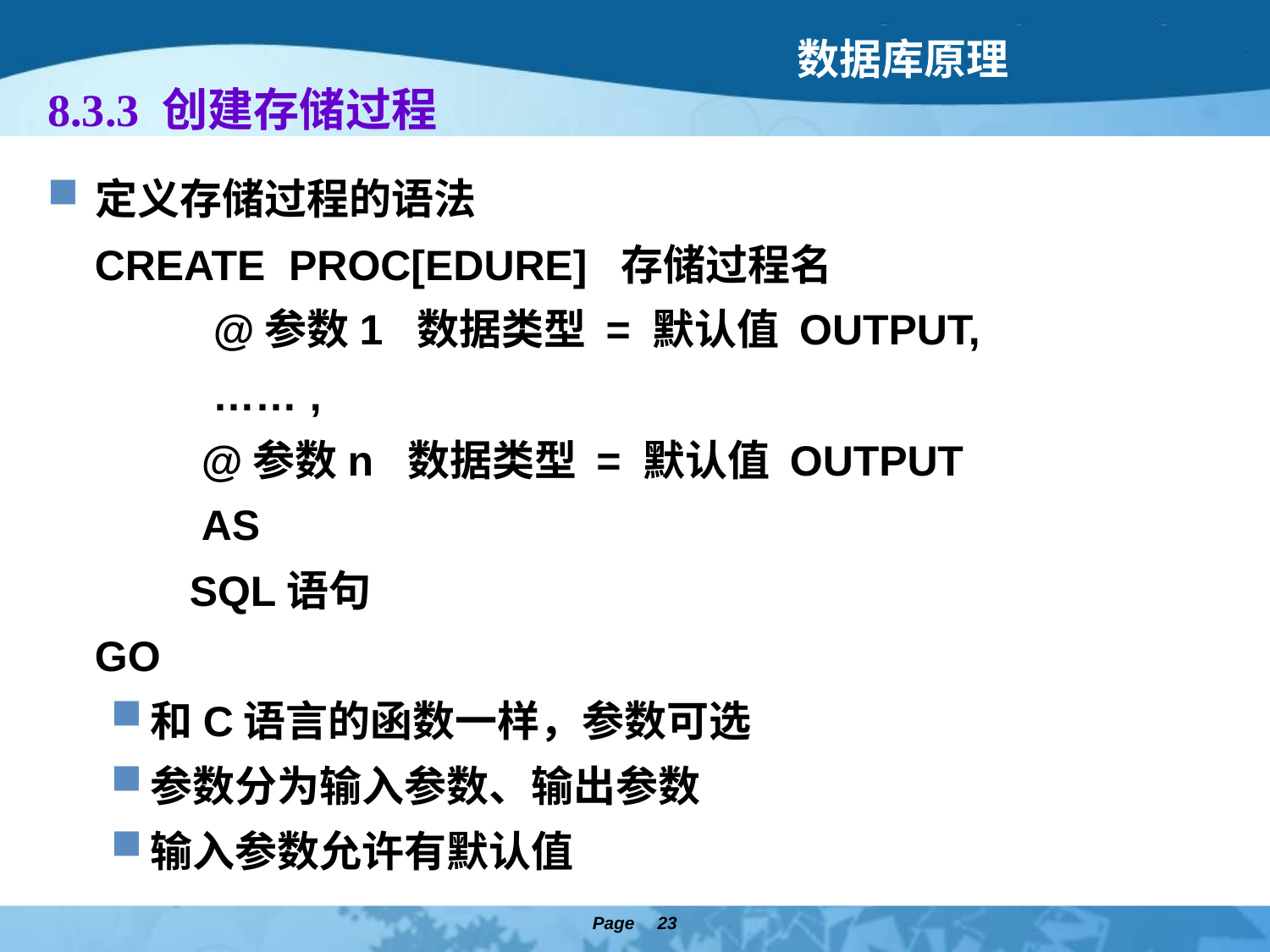

# 8.3.3 创建存储过程
定义存储过程的语法
    CREATE  PROC[EDURE]  存储过程名
              @参数1  数据类型 = 默认值 OUTPUT,
              …… ,
             @参数n  数据类型 = 默认值 OUTPUT
             AS
            SQL语句
    GO
和C语言的函数一样，参数可选
参数分为输入参数、输出参数
输入参数允许有默认值